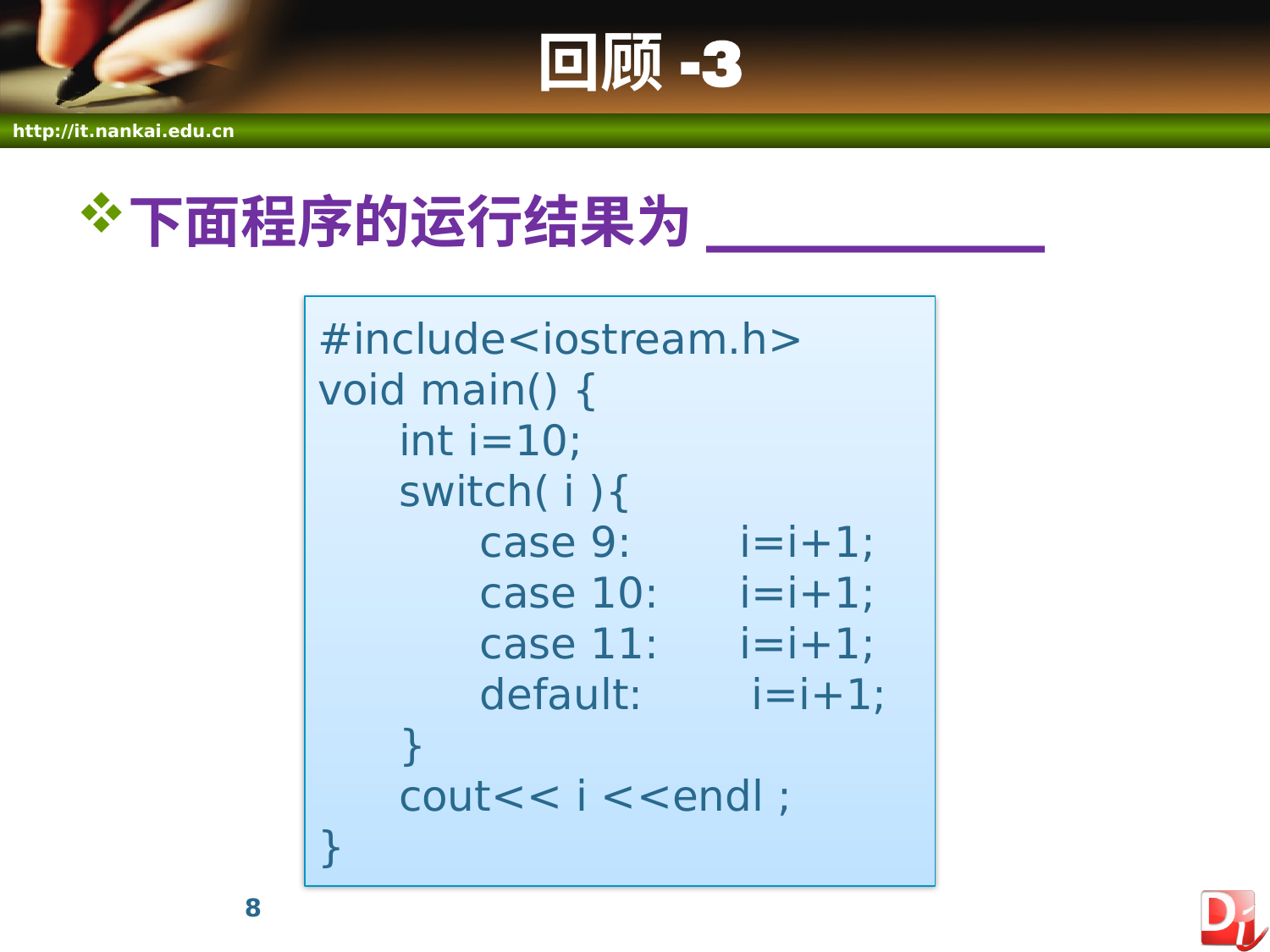

# 回顾-3
下面程序的运行结果为__________
#include<iostream.h>
void main() {
      int i=10;
      switch( i ){
            case 9:        i=i+1;
            case 10:      i=i+1;
            case 11:      i=i+1;
            default:        i=i+1;
      }
      cout<< i <<endl ;
}
8